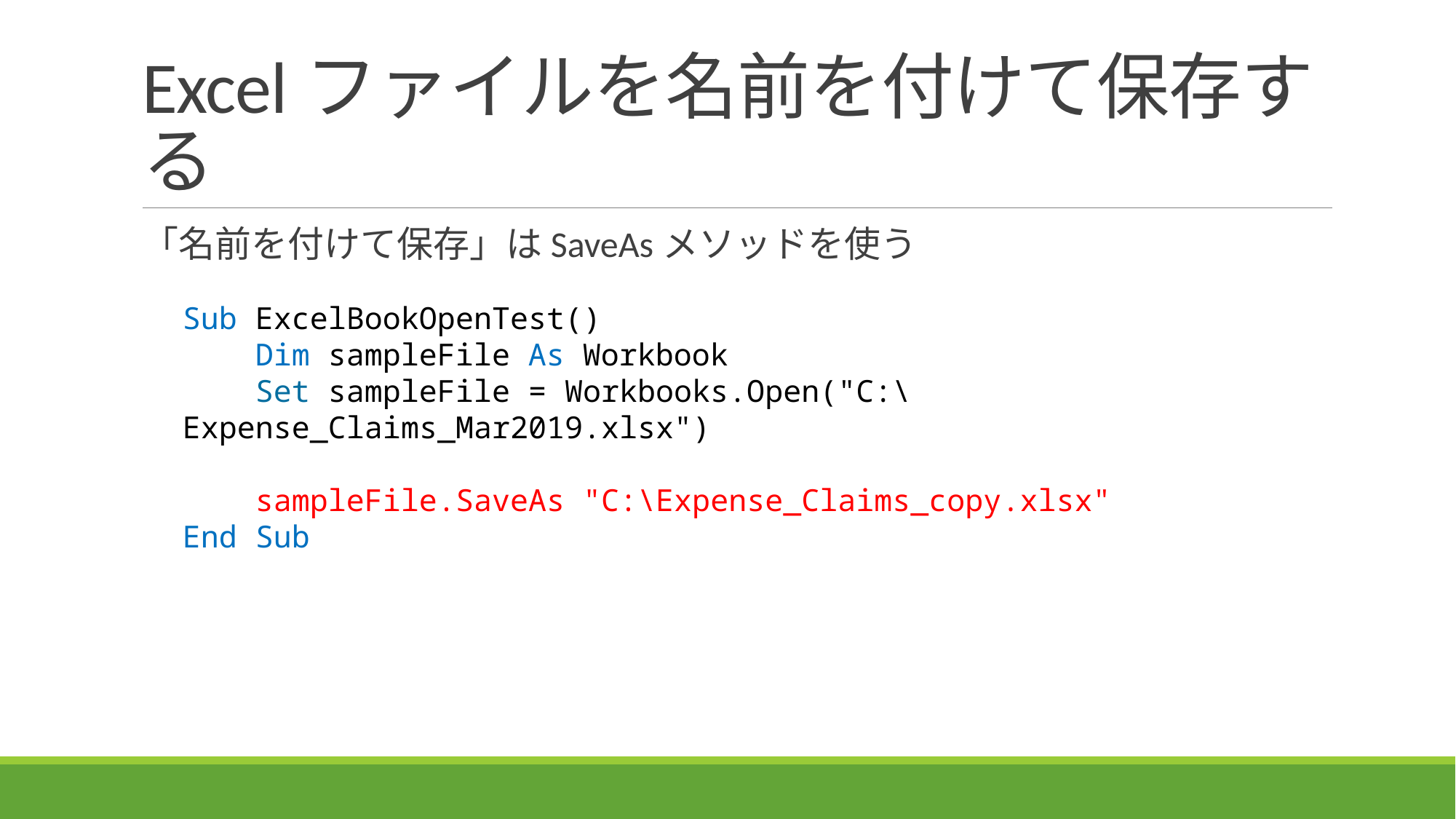

# Excelファイルを名前を付けて保存する
「名前を付けて保存」はSaveAsメソッドを使う

Sub ExcelBookOpenTest()
    Dim sampleFile As Workbook
    Set sampleFile = Workbooks.Open("C:\Expense_Claims_Mar2019.xlsx")

    sampleFile.SaveAs "C:\Expense_Claims_copy.xlsx"
End Sub